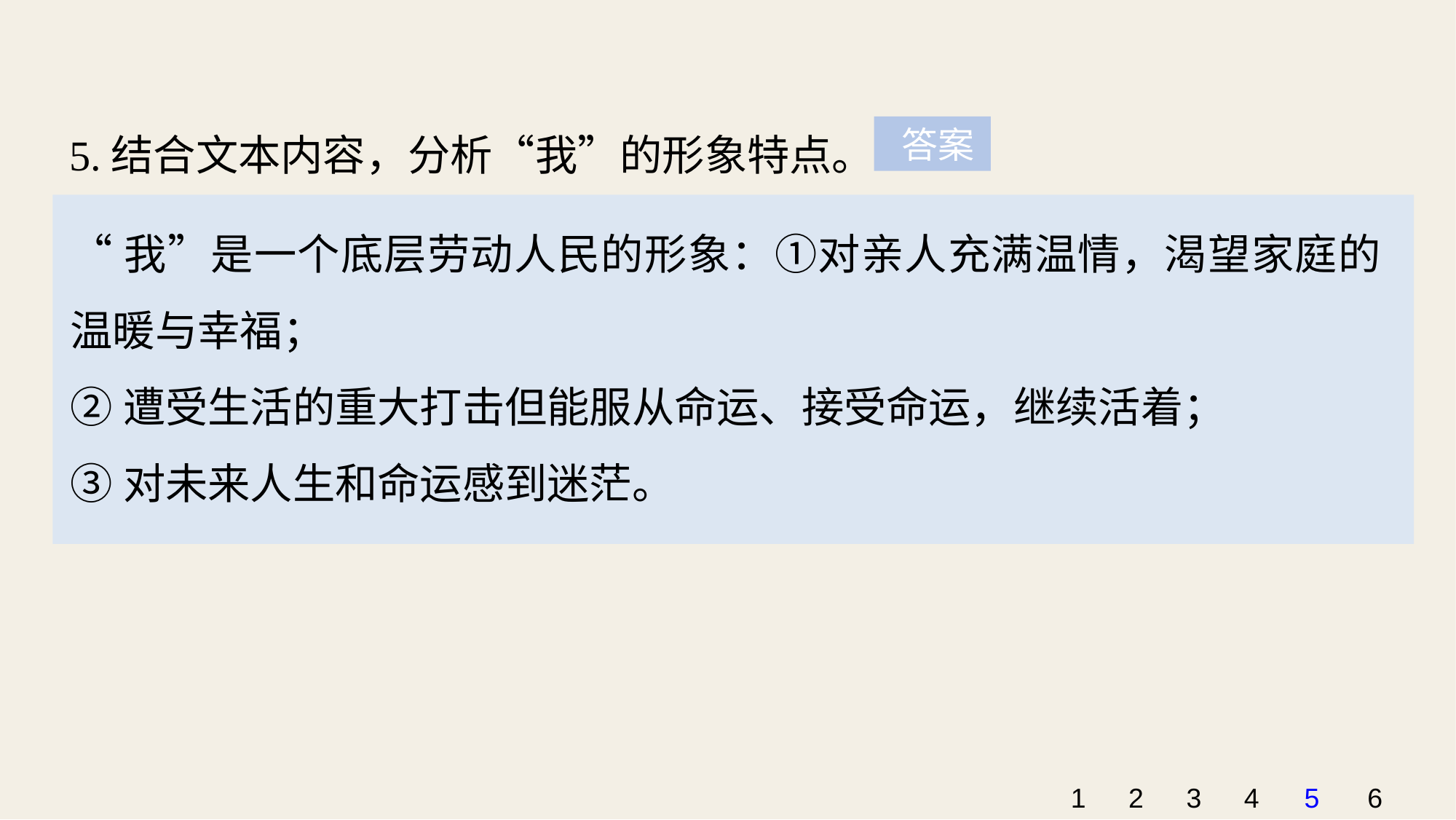

5.结合文本内容，分析“我”的形象特点。
 答案

“我”是一个底层劳动人民的形象：①对亲人充满温情，渴望家庭的温暖与幸福；
②遭受生活的重大打击但能服从命运、接受命运，继续活着；
③对未来人生和命运感到迷茫。
1
2
3
4
5
6